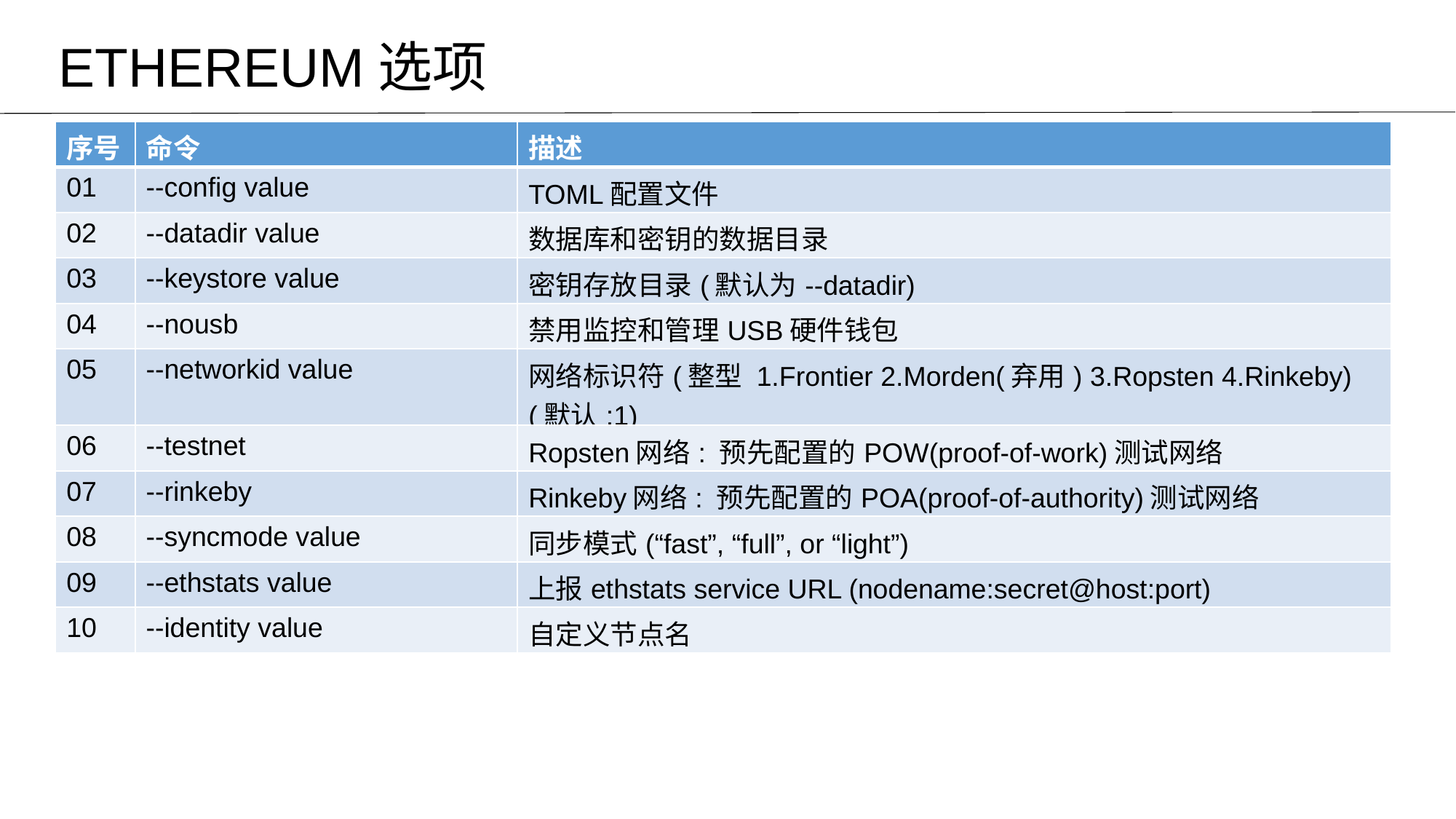

ETHEREUM选项
| 序号 | 命令 | 描述 |
| --- | --- | --- |
| 01 | --config value | TOML配置文件 |
| 02 | --datadir value | 数据库和密钥的数据目录 |
| 03 | --keystore value | 密钥存放目录(默认为--datadir) |
| 04 | --nousb | 禁用监控和管理USB硬件钱包 |
| 05 | --networkid value | 网络标识符(整型 1.Frontier 2.Morden(弃用) 3.Ropsten 4.Rinkeby)(默认:1) |
| 06 | --testnet | Ropsten网络: 预先配置的POW(proof-of-work)测试网络 |
| 07 | --rinkeby | Rinkeby网络: 预先配置的POA(proof-of-authority)测试网络 |
| 08 | --syncmode value | 同步模式(“fast”, “full”, or “light”) |
| 09 | --ethstats value | 上报ethstats service URL (nodename:secret@host:port) |
| 10 | --identity value | 自定义节点名 |